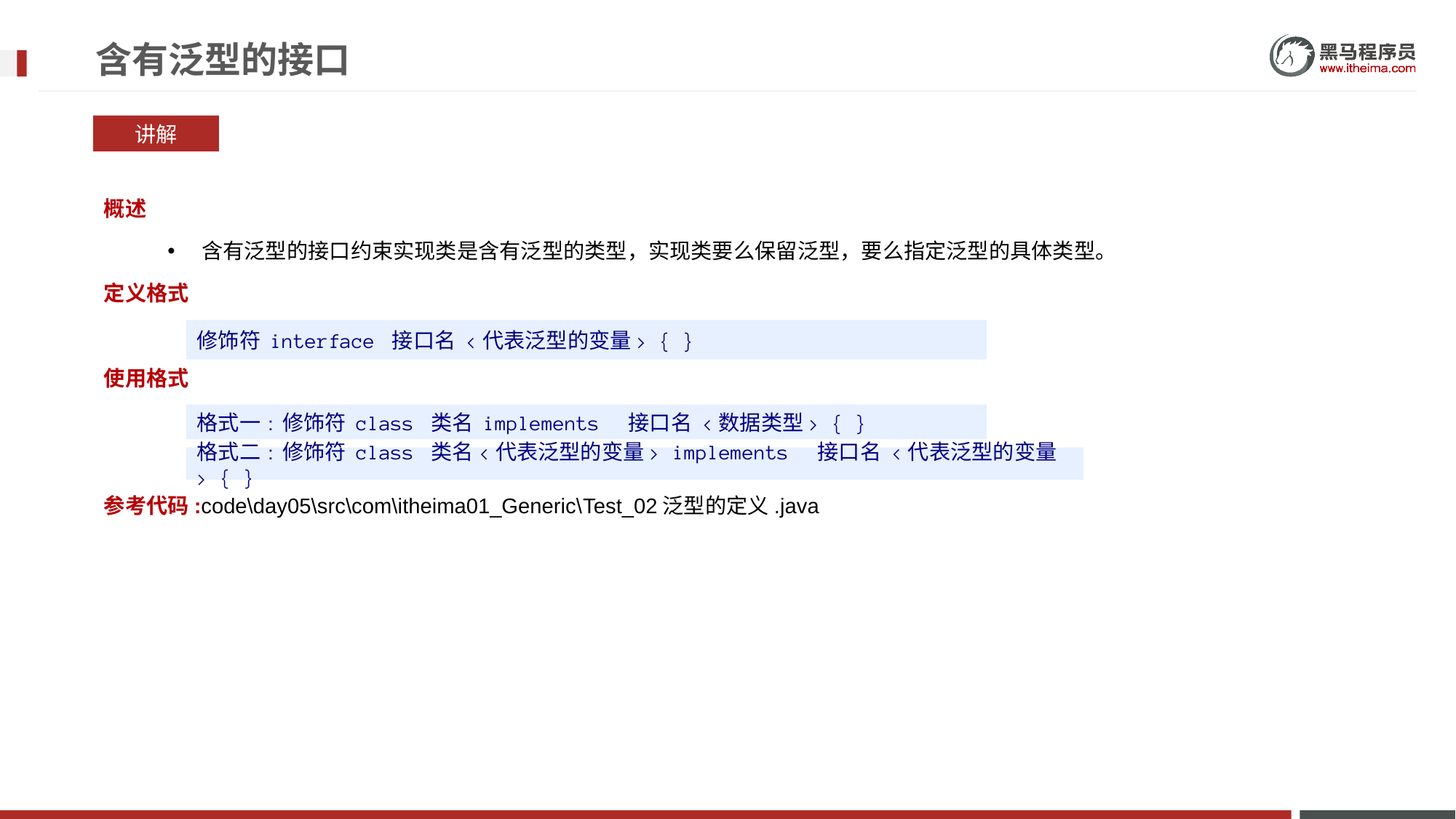

# 含有泛型的接口
讲解
概述
含有泛型的接口约束实现类是含有泛型的类型，实现类要么保留泛型，要么指定泛型的具体类型。
定义格式

使用格式

参考代码:code\day05\src\com\itheima01_Generic\Test_02泛型的定义.java
修饰符 interface 接口名 <代表泛型的变量> { }
格式一:修饰符 class 类名 implements  接口名 <数据类型> { }
格式二:修饰符 class 类名<代表泛型的变量> implements  接口名 <代表泛型的变量> { }